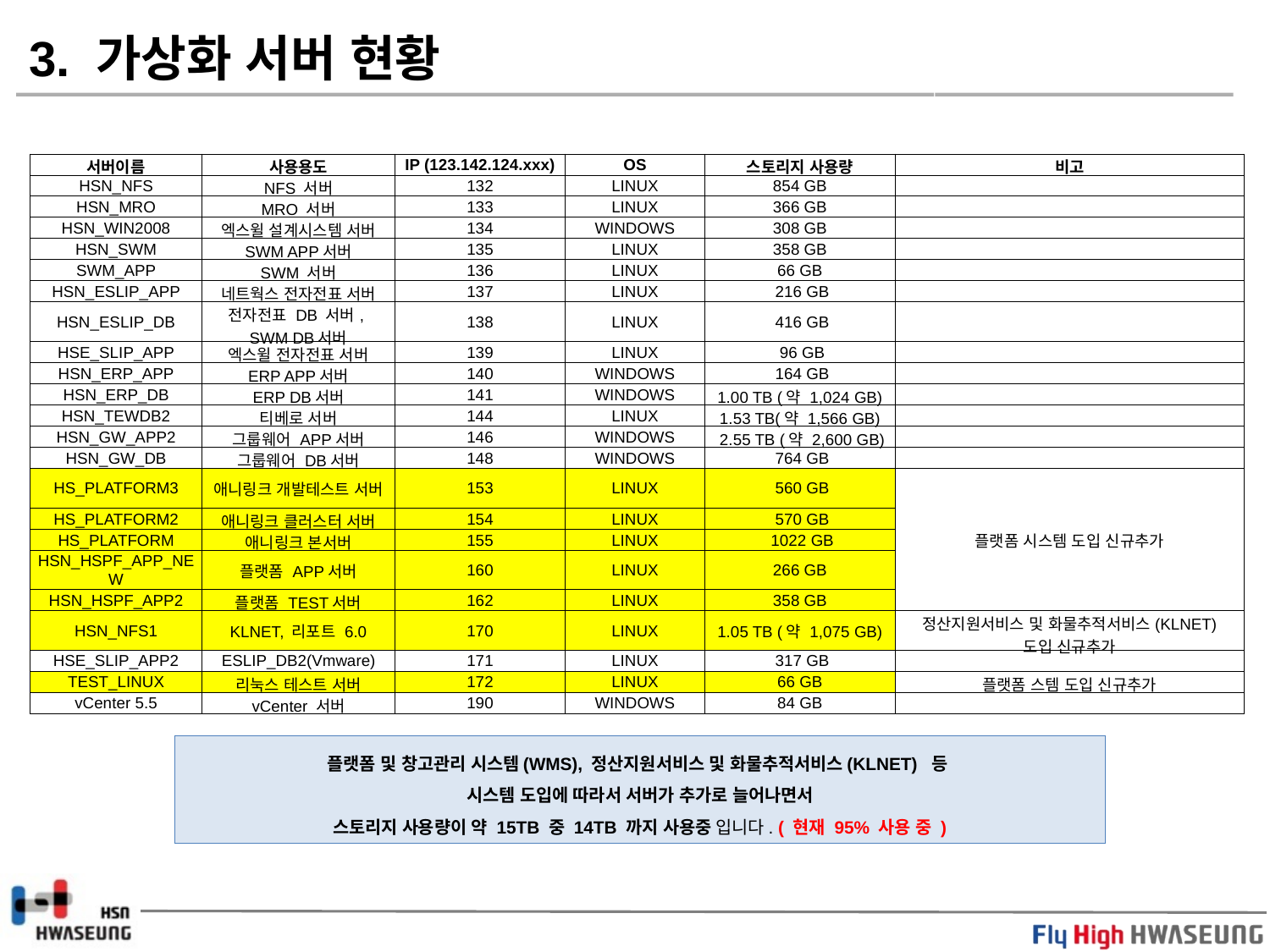

3. 가상화 서버 현황

| 서버이름 | 사용용도 | IP (123.142.124.xxx) | OS | 스토리지 사용량 | 비고 |
| --- | --- | --- | --- | --- | --- |
| HSN\_NFS | NFS 서버 | 132 | LINUX | 854 GB |  |
| HSN\_MRO | MRO 서버 | 133 | LINUX | 366 GB |  |
| HSN\_WIN2008 | 엑스윌 설계시스템 서버 | 134 | WINDOWS | 308 GB |  |
| HSN\_SWM | SWM APP서버 | 135 | LINUX | 358 GB |  |
| SWM\_APP | SWM 서버 | 136 | LINUX | 66 GB |  |
| HSN\_ESLIP\_APP | 네트웍스 전자전표 서버 | 137 | LINUX | 216 GB |  |
| HSN\_ESLIP\_DB | 전자전표 DB 서버, SWM DB서버 | 138 | LINUX | 416 GB |  |
| HSE\_SLIP\_APP | 엑스윌 전자전표 서버 | 139 | LINUX | 96 GB |  |
| HSN\_ERP\_APP | ERP APP서버 | 140 | WINDOWS | 164 GB |  |
| HSN\_ERP\_DB | ERP DB서버 | 141 | WINDOWS | 1.00 TB (약 1,024 GB) |  |
| HSN\_TEWDB2 | 티베로 서버 | 144 | LINUX | 1.53 TB(약 1,566 GB) |  |
| HSN\_GW\_APP2 | 그룹웨어 APP서버 | 146 | WINDOWS | 2.55 TB (약 2,600 GB) |  |
| HSN\_GW\_DB | 그룹웨어 DB서버 | 148 | WINDOWS | 764 GB |  |
| HS\_PLATFORM3 | 애니링크 개발테스트 서버 | 153 | LINUX | 560 GB | 플랫폼 시스템 도입 신규추가 |
| HS\_PLATFORM2 | 애니링크 클러스터 서버 | 154 | LINUX | 570 GB |  |
| HS\_PLATFORM | 애니링크 본서버 | 155 | LINUX | 1022 GB |  |
| HSN\_HSPF\_APP\_NEW | 플랫폼 APP서버 | 160 | LINUX | 266 GB |  |
| HSN\_HSPF\_APP2 | 플랫폼 TEST서버 | 162 | LINUX | 358 GB |  |
| HSN\_NFS1 | KLNET, 리포트 6.0 | 170 | LINUX | 1.05 TB (약 1,075 GB) | 정산지원서비스 및 화물추적서비스(KLNET) 도입 신규추가 |
| HSE\_SLIP\_APP2 | ESLIP\_DB2(Vmware) | 171 | LINUX | 317 GB |  |
| TEST\_LINUX | 리눅스 테스트 서버 | 172 | LINUX | 66 GB | 플랫폼 스템 도입 신규추가 |
| vCenter 5.5 | vCenter 서버 | 190 | WINDOWS | 84 GB |  |
플랫폼 및 창고관리 시스템(WMS), 정산지원서비스 및 화물추적서비스(KLNET)  등
시스템 도입에 따라서 서버가 추가로 늘어나면서
스토리지 사용량이 약 15TB 중 14TB 까지 사용중 입니다. ( 현재 95% 사용 중 )